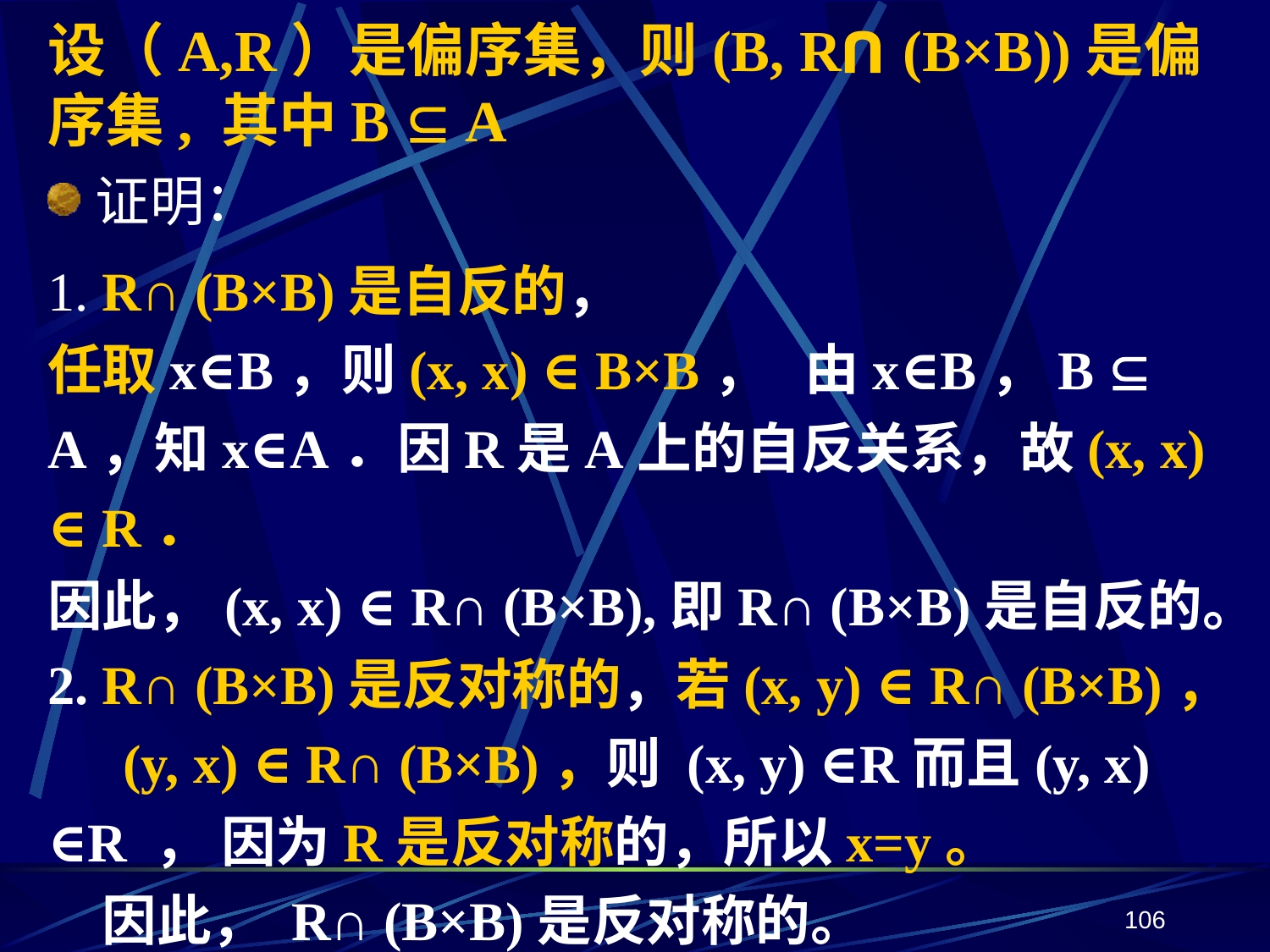

# 设（A,R）是偏序集，则(B, R∩ (B×B))是偏序集, 其中B ⊆ A
证明：
1. R∩ (B×B)是自反的，
任取x∈B，则(x, x) ∈ B×B，   由x∈B，B ⊆ A，知x∈A．因R是A上的自反关系，故(x, x) ∈ R．
因此，(x, x) ∈ R∩ (B×B),即R∩ (B×B)是自反的。
2. R∩ (B×B)是反对称的，若(x, y) ∈ R∩ (B×B)，      (y, x) ∈ R∩ (B×B)，则 (x, y) ∈R而且(y, x) ∈R ， 因为R是反对称的，所以x=y。
　因此， R∩ (B×B)是反对称的。
106